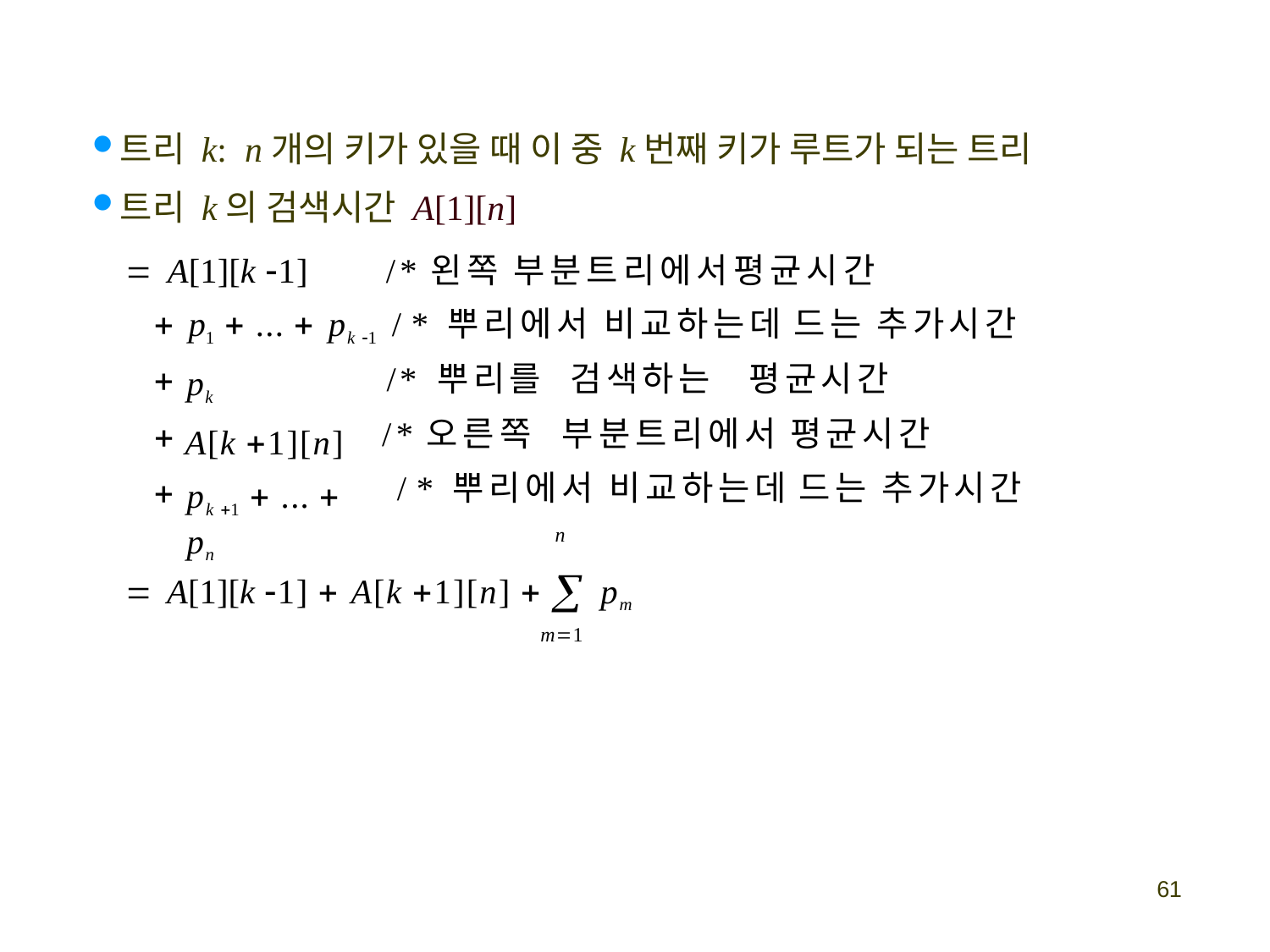

트리 k:  n개의 키가 있을 때 이 중 k번째 키가 루트가 되는 트리
트리 k의 검색시간 A[1][n]
= A[1][k −1]
+ p1 + ... + pk −1
pk
A[k +1][n]
pk +1 + ... + pn
/*왼쪽 부분트리에서평균시간
/ * 뿌리에서 비교하는데 드는 추가시간
/* 뿌리를	검색하는	평균시간
/*오른쪽	부분트리에서 평균시간
/ * 뿌리에서 비교하는데 드는 추가시간
= A[1][k −1] + A[k +1][n] + ∑ pm
m=1
n
61